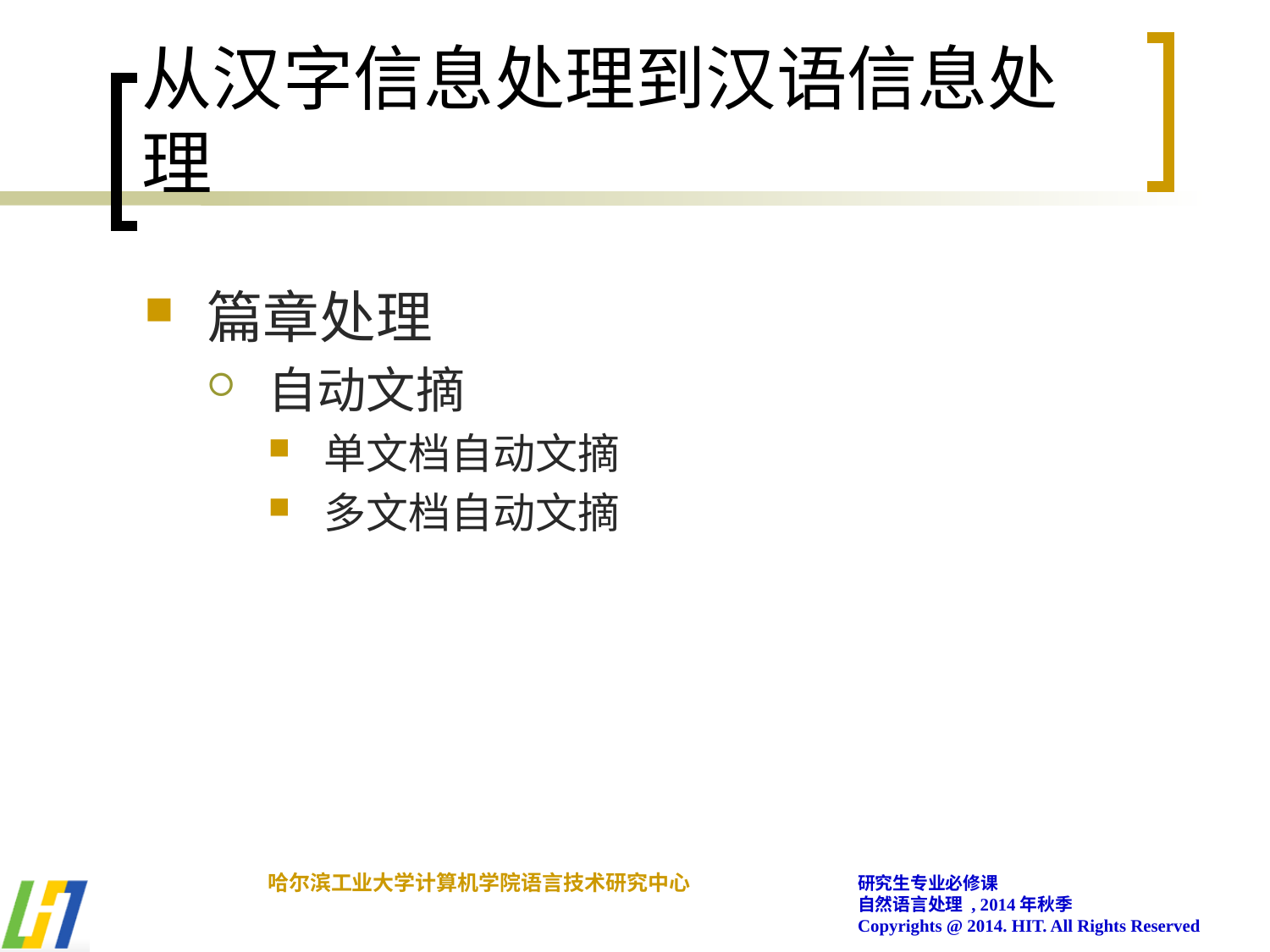

# 从汉字信息处理到汉语信息处理
篇章处理
自动文摘
单文档自动文摘
多文档自动文摘

哈尔滨工业大学计算机学院语言技术研究中心
研究生专业必修课
自然语言处理 , 2014年秋季
Copyrights @ 2014. HIT. All Rights Reserved